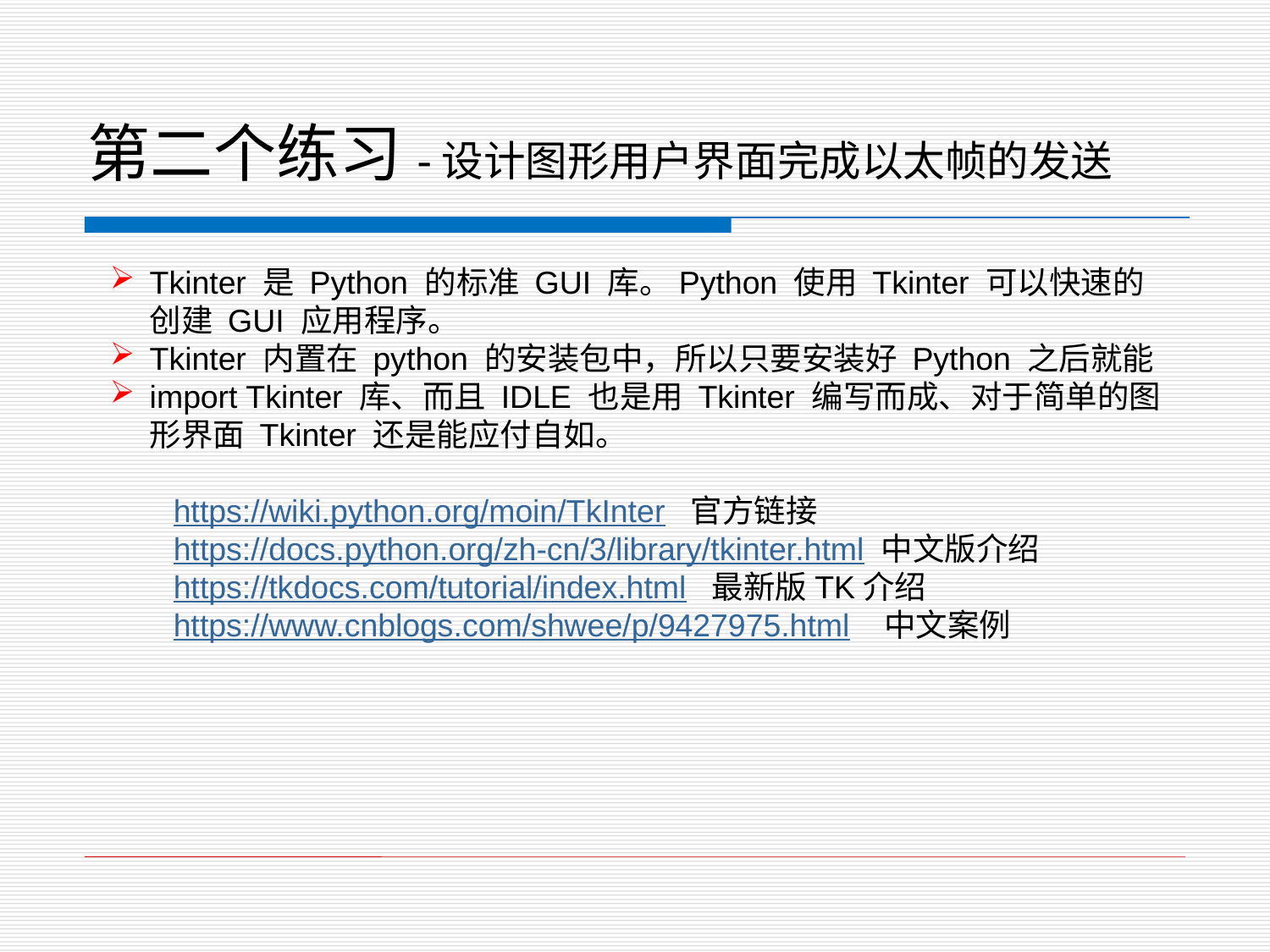

# 第二个练习-设计图形用户界面完成以太帧的发送
Tkinter 是 Python 的标准 GUI 库。Python 使用 Tkinter 可以快速的创建 GUI 应用程序。
Tkinter 内置在 python 的安装包中，所以只要安装好 Python 之后就能
import Tkinter 库、而且 IDLE 也是用 Tkinter 编写而成、对于简单的图形界面 Tkinter 还是能应付自如。

https://wiki.python.org/moin/TkInter  官方链接
https://docs.python.org/zh-cn/3/library/tkinter.html 中文版介绍
https://tkdocs.com/tutorial/index.html  最新版TK介绍
https://www.cnblogs.com/shwee/p/9427975.html   中文案例